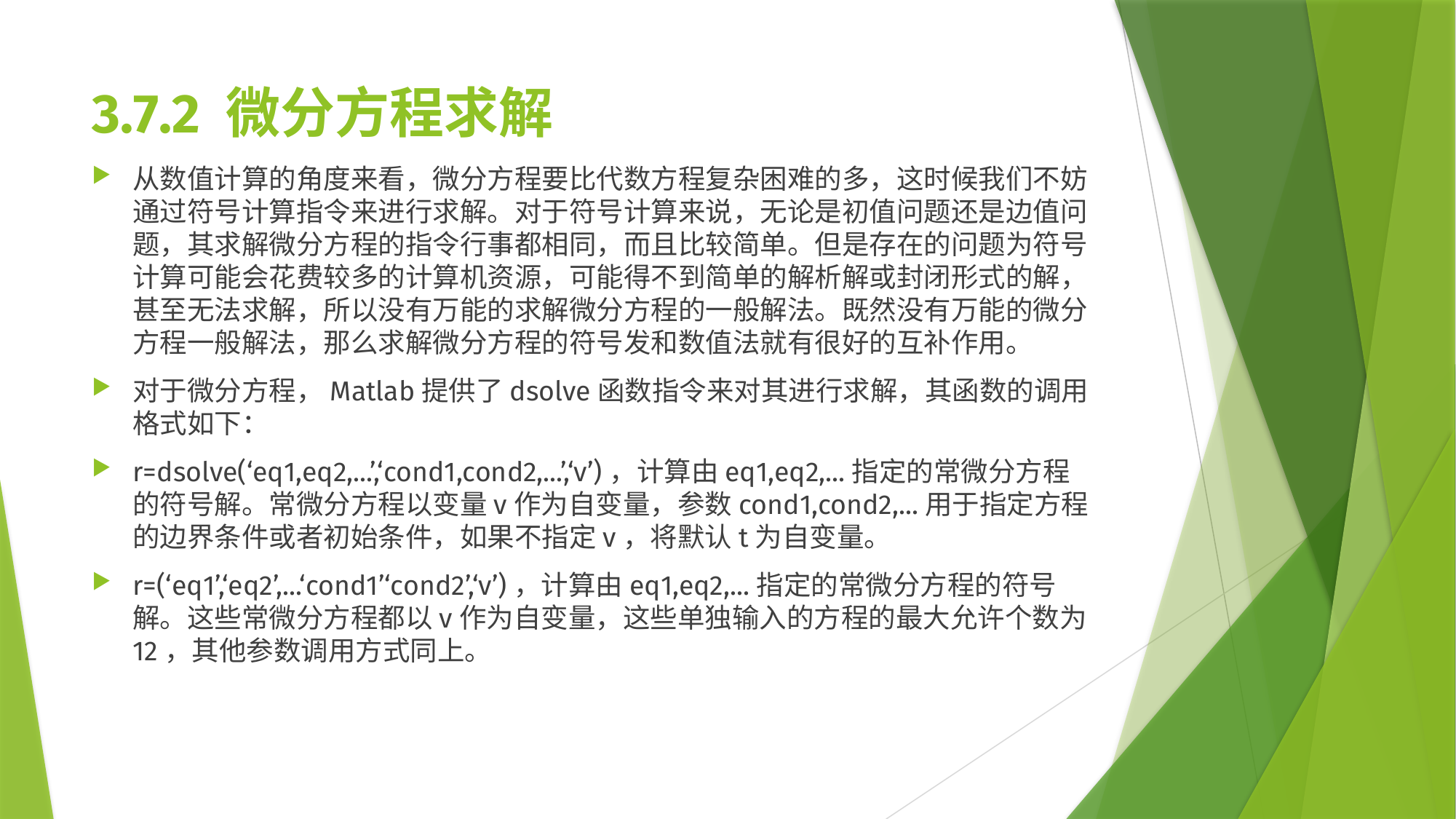

# 3.7.2 微分方程求解
从数值计算的角度来看，微分方程要比代数方程复杂困难的多，这时候我们不妨通过符号计算指令来进行求解。对于符号计算来说，无论是初值问题还是边值问题，其求解微分方程的指令行事都相同，而且比较简单。但是存在的问题为符号计算可能会花费较多的计算机资源，可能得不到简单的解析解或封闭形式的解，甚至无法求解，所以没有万能的求解微分方程的一般解法。既然没有万能的微分方程一般解法，那么求解微分方程的符号发和数值法就有很好的互补作用。
对于微分方程，Matlab提供了dsolve函数指令来对其进行求解，其函数的调用格式如下：
r=dsolve(‘eq1,eq2,...’,‘cond1,cond2,...’,‘v’)，计算由eq1,eq2,...指定的常微分方程的符号解。常微分方程以变量v作为自变量，参数cond1,cond2,...用于指定方程的边界条件或者初始条件，如果不指定v，将默认t为自变量。
r=(‘eq1’,‘eq2’,...‘cond1’‘cond2’,‘v’)，计算由eq1,eq2,...指定的常微分方程的符号解。这些常微分方程都以v作为自变量，这些单独输入的方程的最大允许个数为12，其他参数调用方式同上。